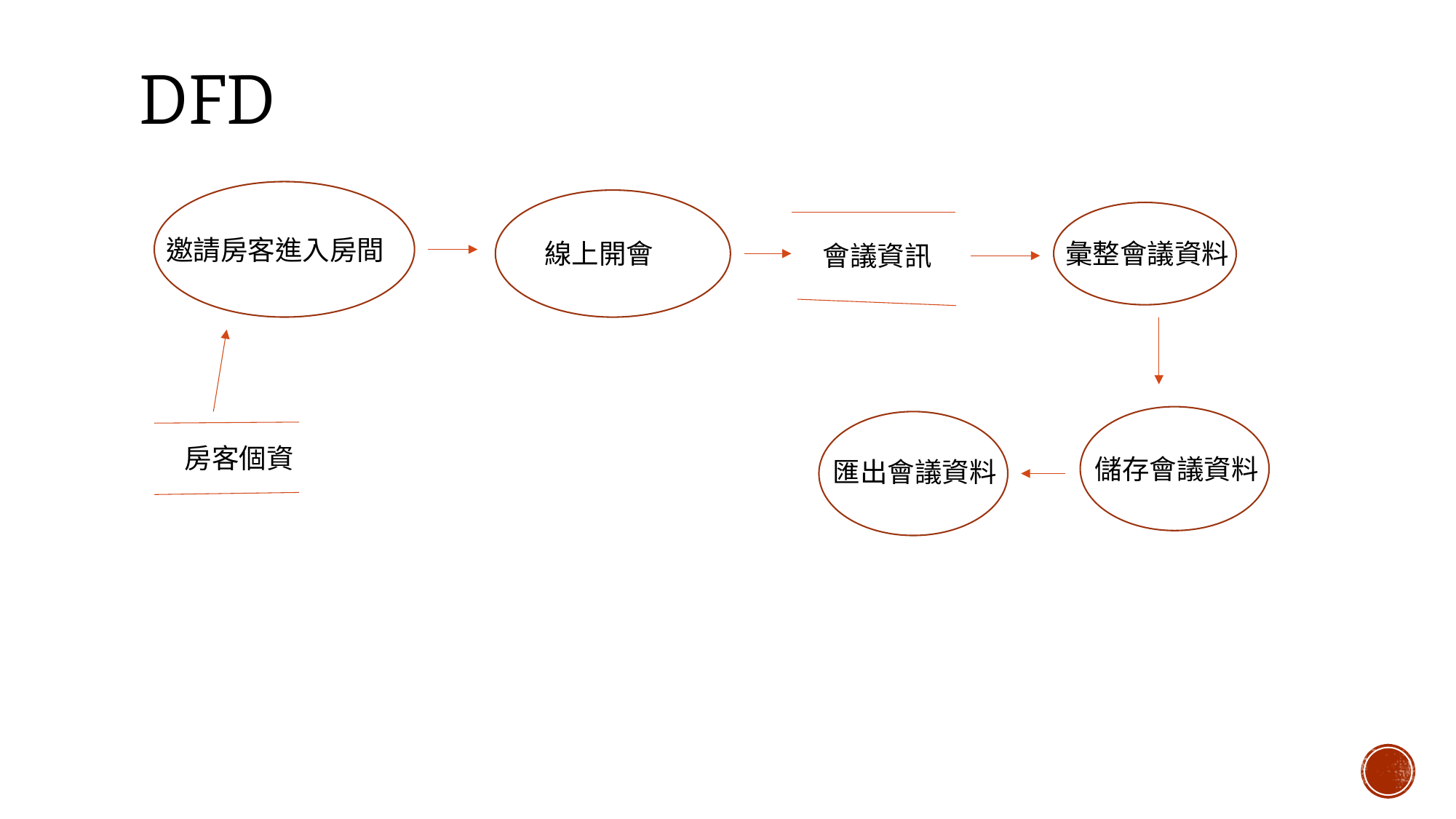

# DFD

邀請房客進入房間
線上開會
彙整會議資料
會議資訊

房客個資
儲存會議資料
匯出會議資料